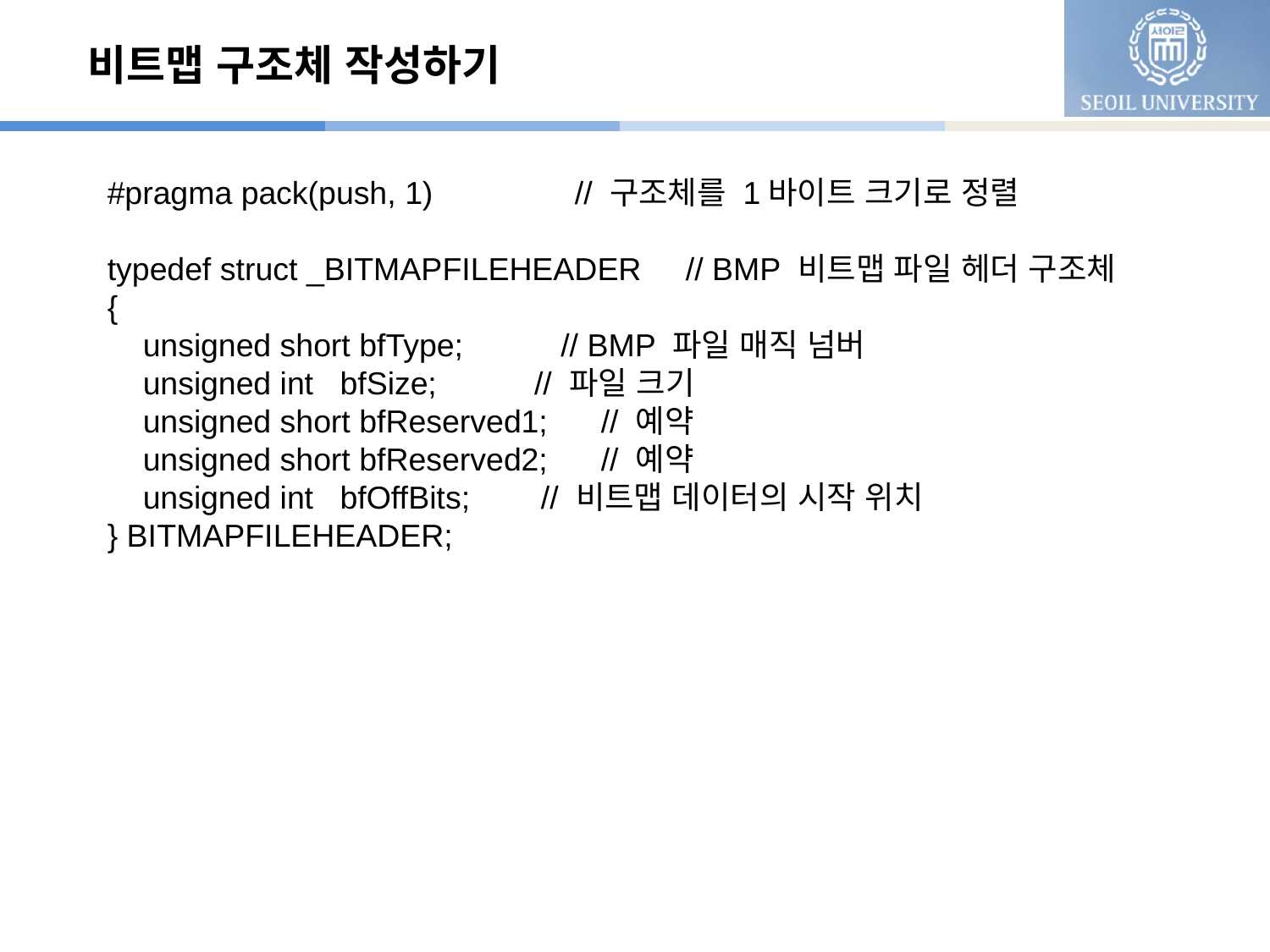

# 비트맵 구조체 작성하기
#pragma pack(push, 1)                // 구조체를 1바이트 크기로 정렬

typedef struct _BITMAPFILEHEADER     // BMP 비트맵 파일 헤더 구조체
{
    unsigned short bfType;           // BMP 파일 매직 넘버
    unsigned int   bfSize;           // 파일 크기
    unsigned short bfReserved1;      // 예약
    unsigned short bfReserved2;      // 예약
    unsigned int   bfOffBits;        // 비트맵 데이터의 시작 위치
} BITMAPFILEHEADER;